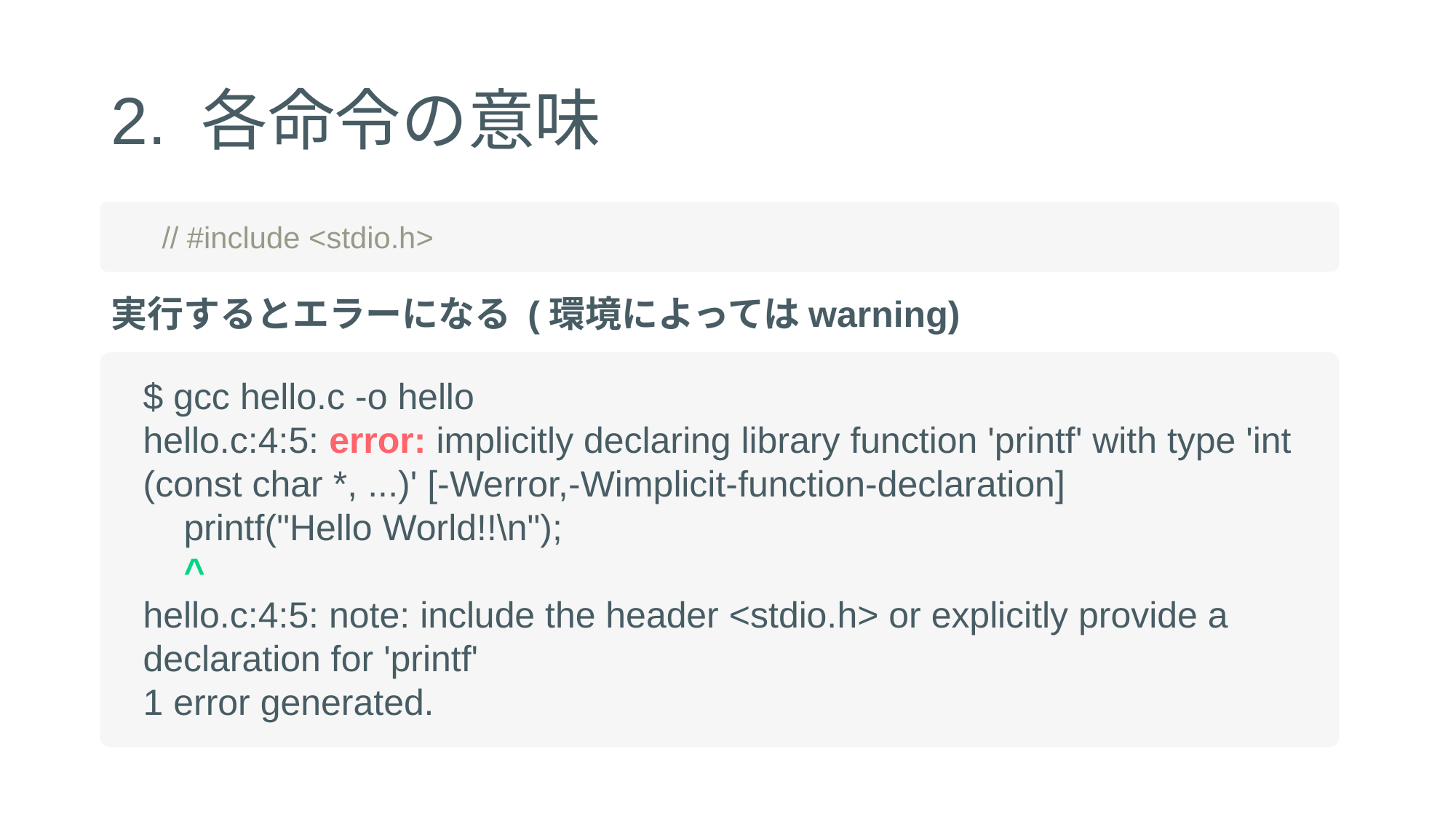

# 2. 各命令の意味

// #include <stdio.h>
実行するとエラーになる (環境によってはwarning)

$ gcc hello.c -o hello
hello.c:4:5: error: implicitly declaring library function 'printf' with type 'int (const char *, ...)' [-Werror,-Wimplicit-function-declaration]
    printf("Hello World!!\n");
    ^
hello.c:4:5: note: include the header <stdio.h> or explicitly provide a declaration for 'printf'
1 error generated.